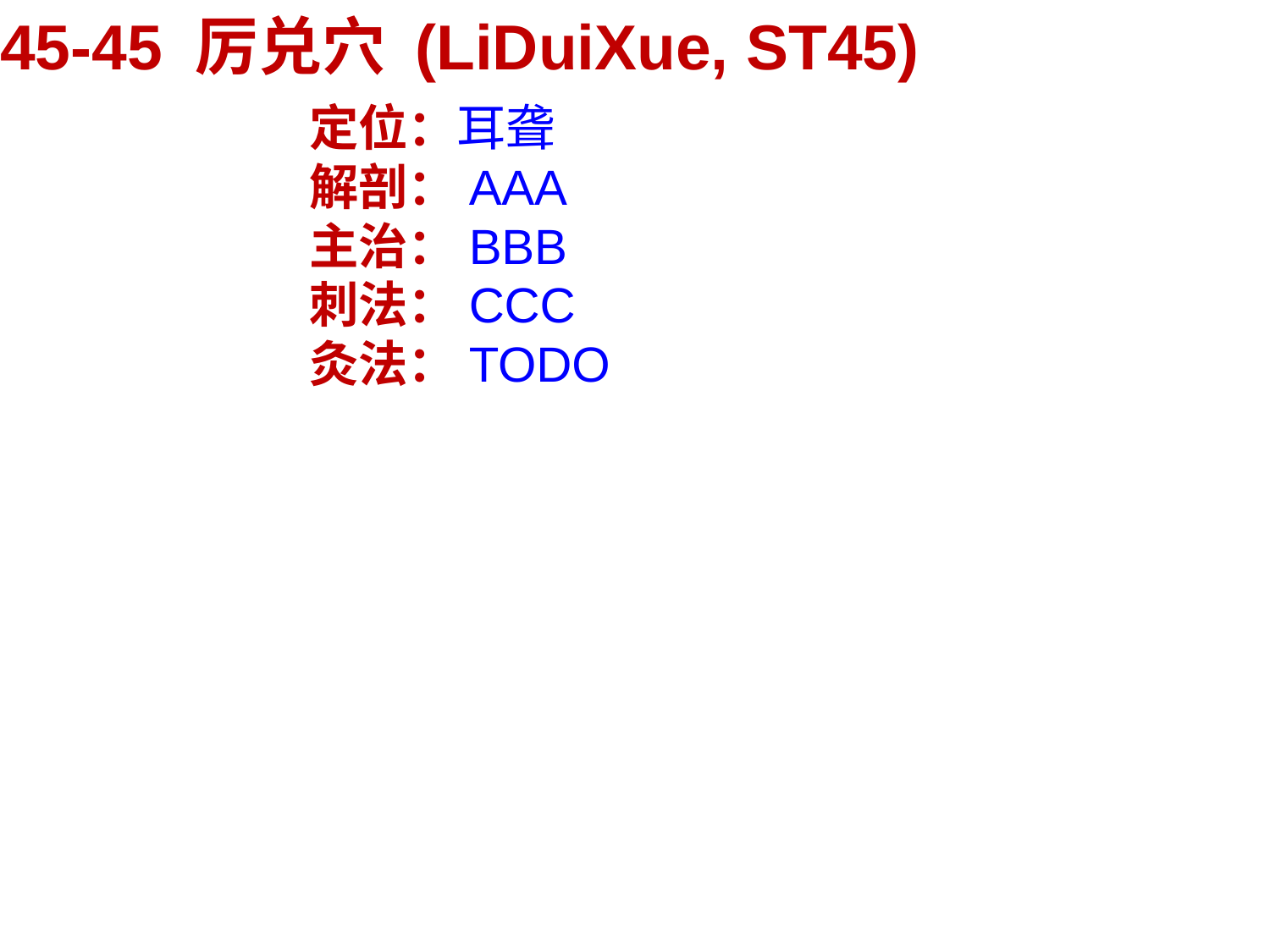

45-45 厉兑穴 (LiDuiXue, ST45)
定位：耳聋
解剖：AAA
主治：BBB
刺法：CCC
灸法：TODO